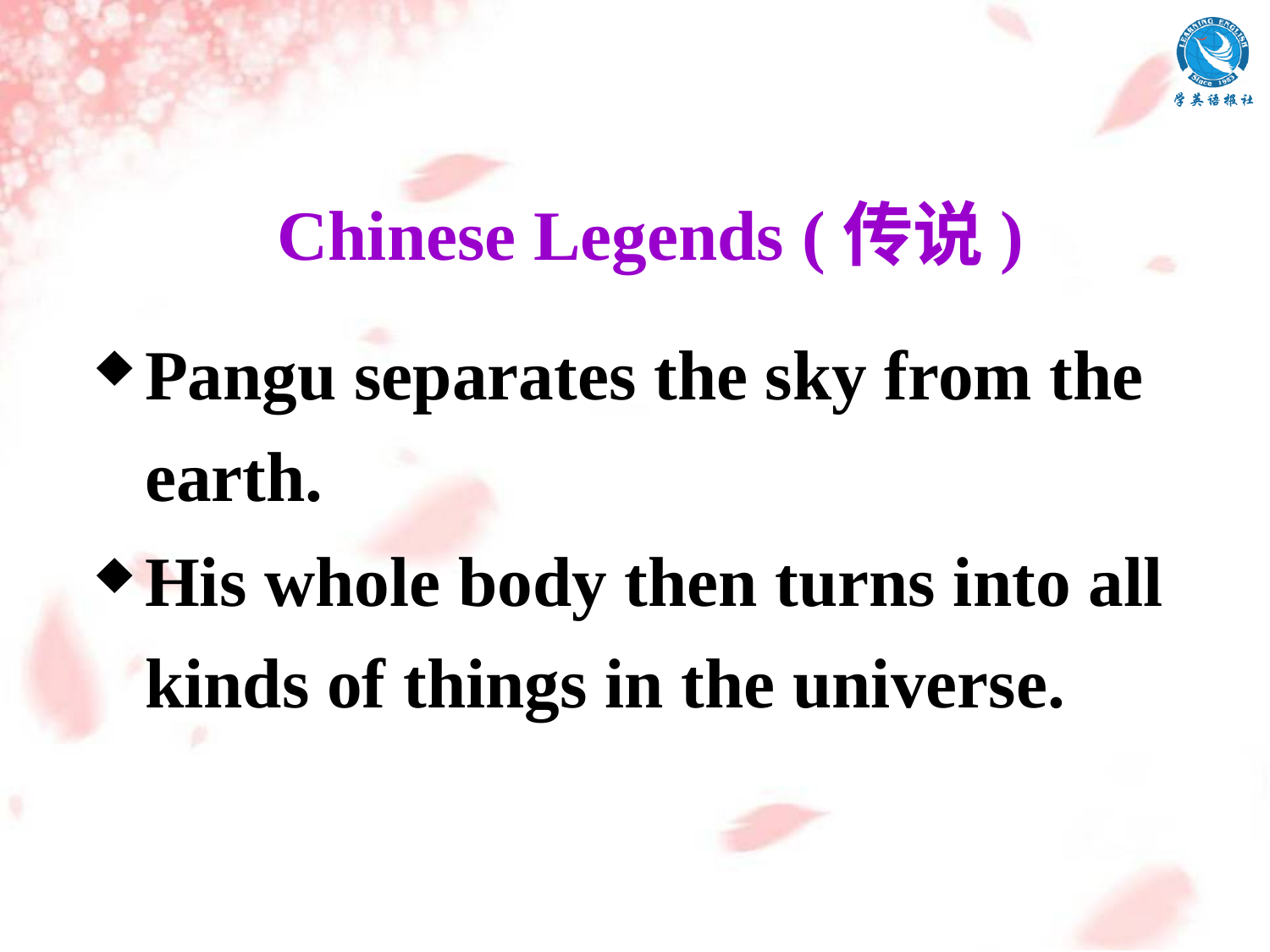

Chinese Legends (传说)
Pangu separates the sky from the earth.
His whole body then turns into all kinds of things in the universe.